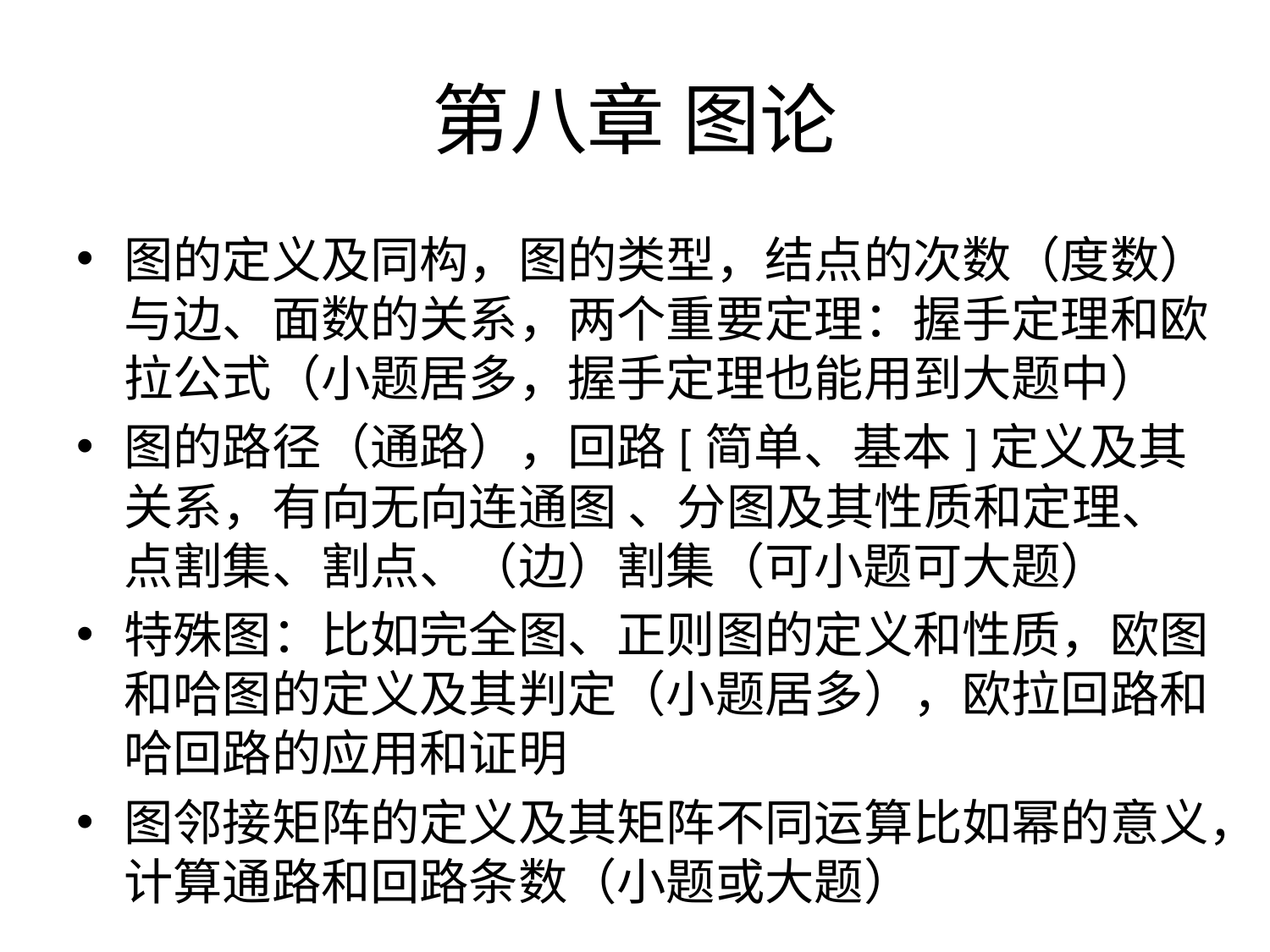

# 第八章 图论
图的定义及同构，图的类型，结点的次数（度数）与边、面数的关系，两个重要定理：握手定理和欧拉公式（小题居多，握手定理也能用到大题中）
图的路径（通路），回路[简单、基本]定义及其关系，有向无向连通图 、分图及其性质和定理、点割集、割点、（边）割集（可小题可大题）
特殊图：比如完全图、正则图的定义和性质，欧图和哈图的定义及其判定（小题居多），欧拉回路和哈回路的应用和证明
图邻接矩阵的定义及其矩阵不同运算比如幂的意义，计算通路和回路条数（小题或大题）